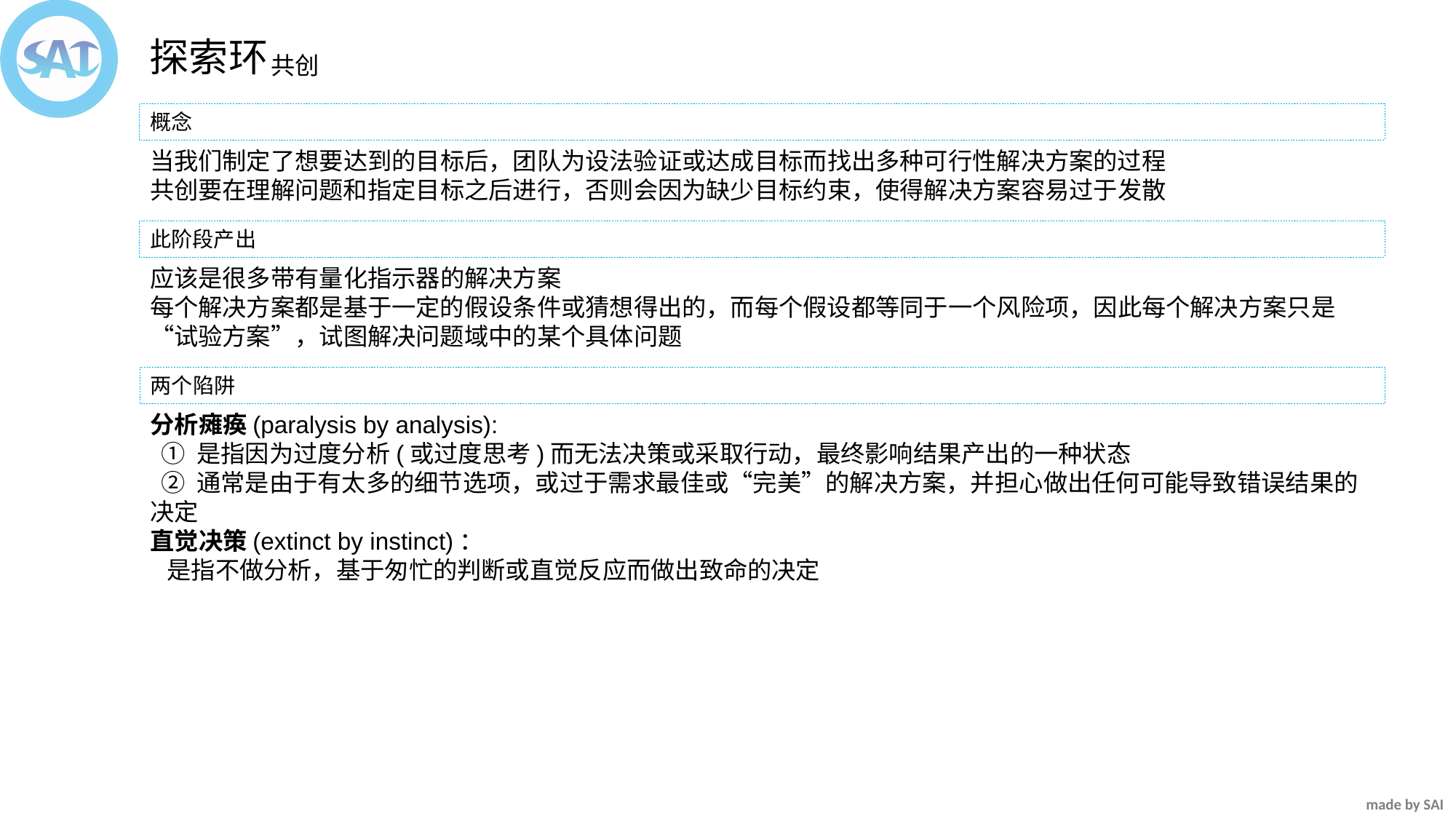

探索环
共创
概念
当我们制定了想要达到的目标后，团队为设法验证或达成目标而找出多种可行性解决方案的过程
共创要在理解问题和指定目标之后进行，否则会因为缺少目标约束，使得解决方案容易过于发散
此阶段产出
应该是很多带有量化指示器的解决方案
每个解决方案都是基于一定的假设条件或猜想得出的，而每个假设都等同于一个风险项，因此每个解决方案只是“试验方案”，试图解决问题域中的某个具体问题
两个陷阱
分析瘫痪(paralysis by analysis):
  ① 是指因为过度分析(或过度思考)而无法决策或采取行动，最终影响结果产出的一种状态
  ② 通常是由于有太多的细节选项，或过于需求最佳或“完美”的解决方案，并担心做出任何可能导致错误结果的决定
直觉决策(extinct by instinct)：
  是指不做分析，基于匆忙的判断或直觉反应而做出致命的决定